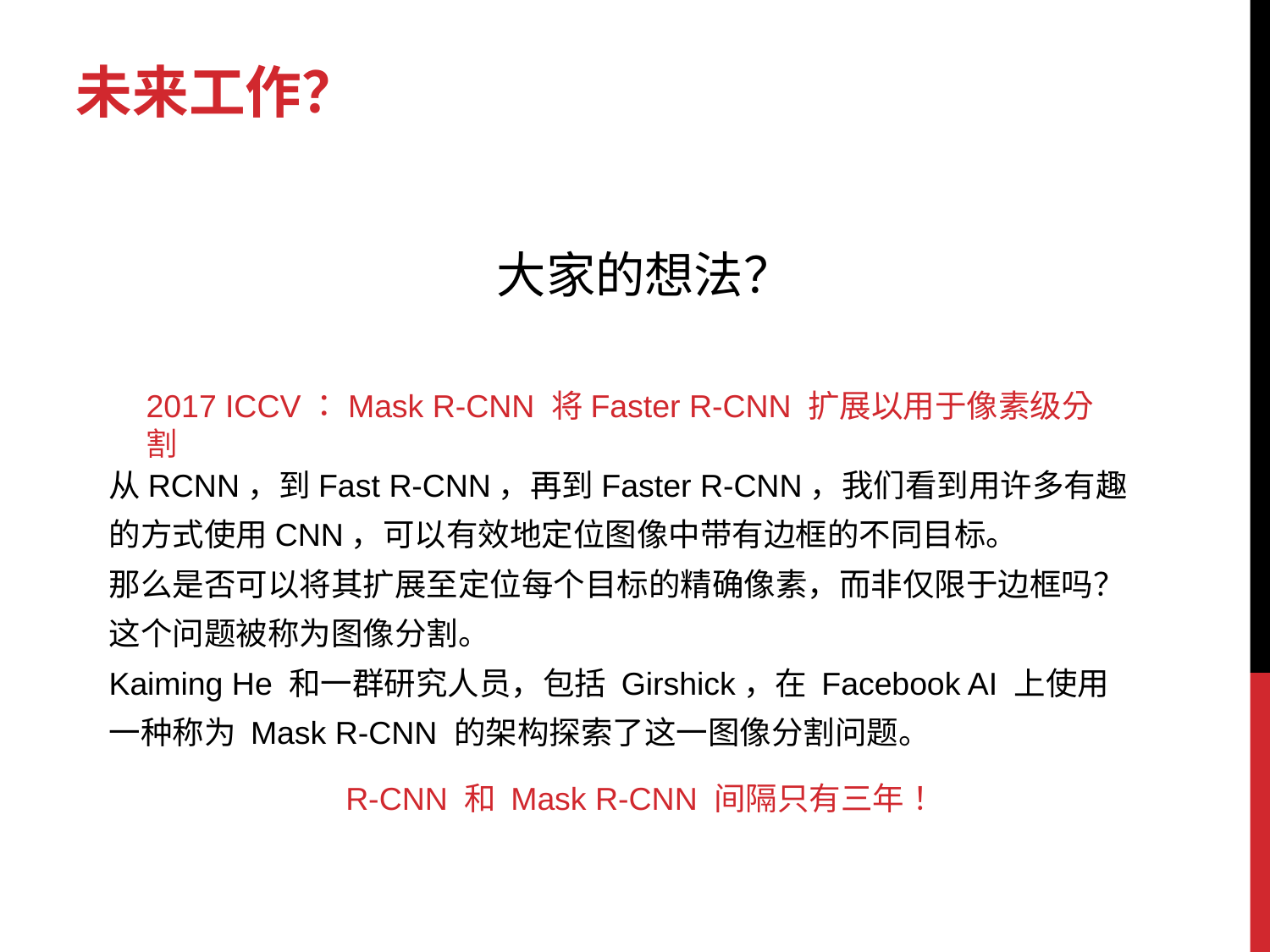

未来工作？
大家的想法？
2017 ICCV：Mask R-CNN 将Faster R-CNN 扩展以用于像素级分割
从RCNN，到Fast R-CNN，再到Faster R-CNN，我们看到用许多有趣的方式使用CNN，可以有效地定位图像中带有边框的不同目标。
那么是否可以将其扩展至定位每个目标的精确像素，而非仅限于边框吗？这个问题被称为图像分割。
Kaiming He 和一群研究人员，包括 Girshick，在 Facebook AI 上使用一种称为 Mask R-CNN 的架构探索了这一图像分割问题。
R-CNN 和 Mask R-CNN 间隔只有三年！